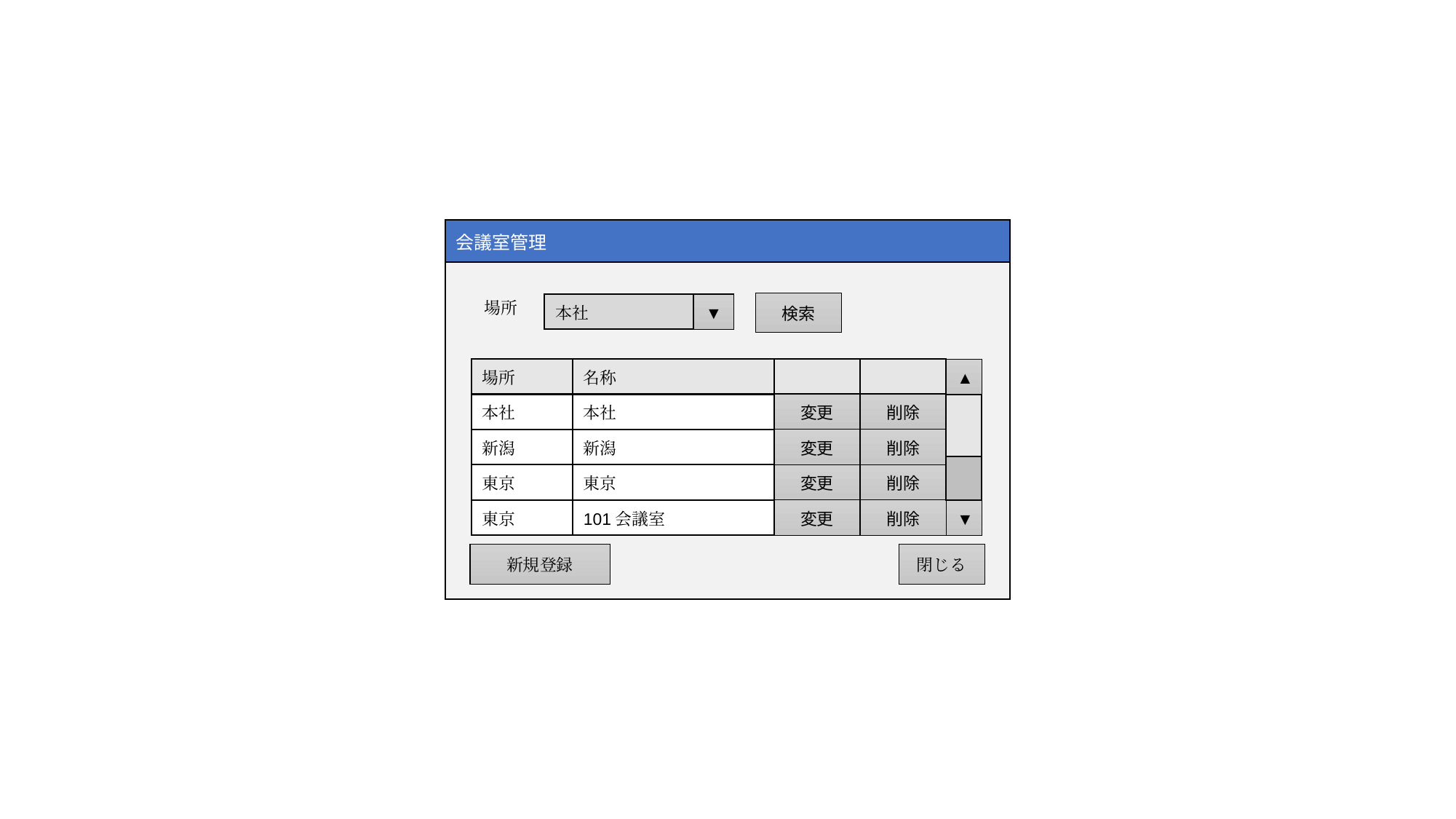

会議室管理

場所
検索
本社
▼
場所
名称

▲
本社
本社
変更
削除

新潟
新潟
変更
削除
東京
東京
変更
削除
東京
101会議室
変更
削除
▼
新規登録
閉じる